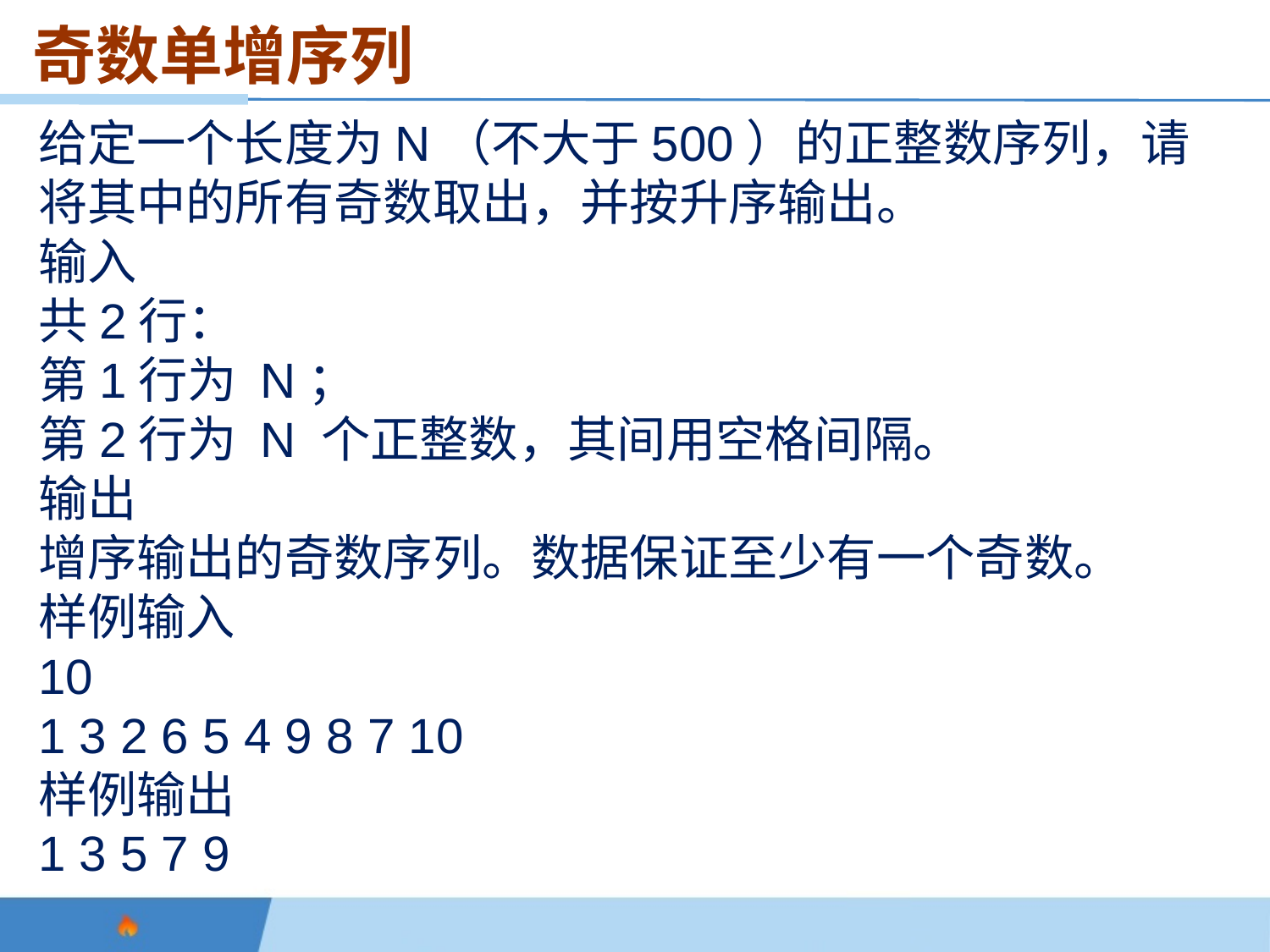

奇数单增序列
给定一个长度为N（不大于500）的正整数序列，请将其中的所有奇数取出，并按升序输出。
输入
共2行：
第1行为 N；
第2行为 N 个正整数，其间用空格间隔。
输出
增序输出的奇数序列。数据保证至少有一个奇数。
样例输入
10
1 3 2 6 5 4 9 8 7 10
样例输出
1 3 5 7 9